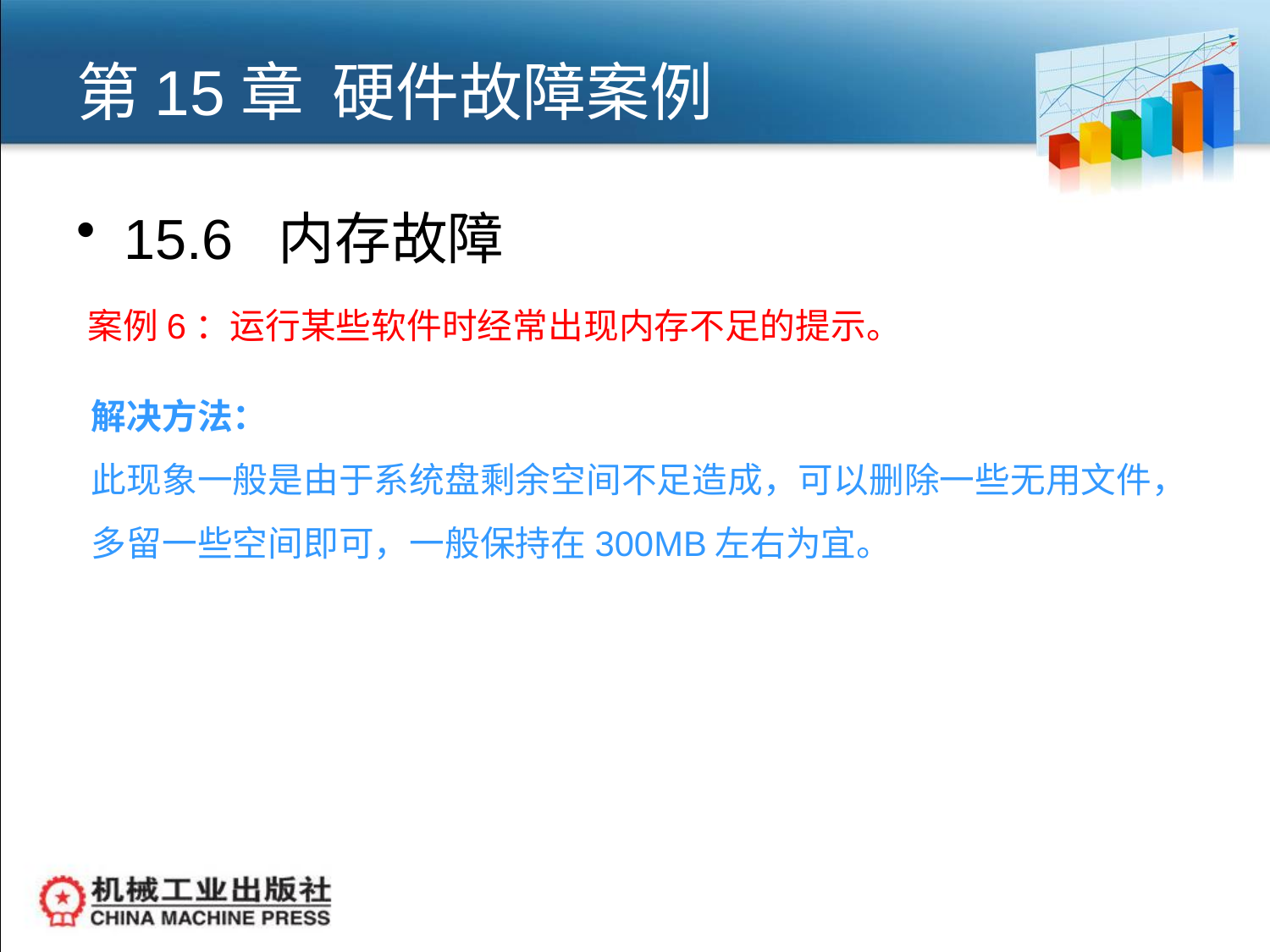

# 第15章  硬件故障案例
15.6  内存故障
案例6：运行某些软件时经常出现内存不足的提示。
解决方法：
此现象一般是由于系统盘剩余空间不足造成，可以删除一些无用文件，多留一些空间即可，一般保持在300MB左右为宜。